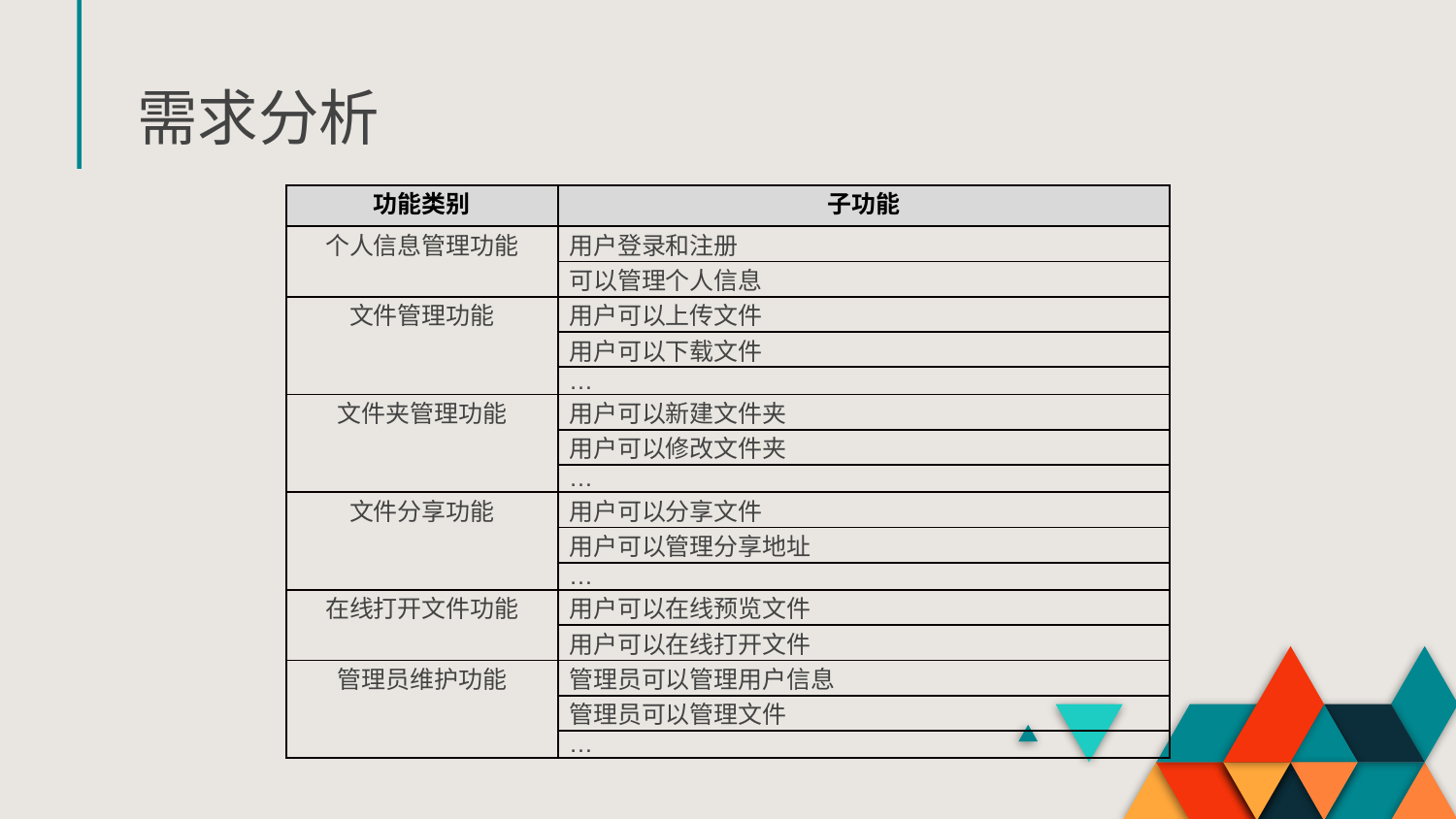

# 需求分析
| 功能类别 | 子功能 |
| --- | --- |
| 个人信息管理功能 | 用户登录和注册 |
|  | 可以管理个人信息 |
| 文件管理功能 | 用户可以上传文件 |
|  | 用户可以下载文件 |
|  | … |
| 文件夹管理功能 | 用户可以新建文件夹 |
|  | 用户可以修改文件夹 |
|  | … |
| 文件分享功能 | 用户可以分享文件 |
|  | 用户可以管理分享地址 |
|  | … |
| 在线打开文件功能 | 用户可以在线预览文件 |
|  | 用户可以在线打开文件 |
| 管理员维护功能 | 管理员可以管理用户信息 |
|  | 管理员可以管理文件 |
|  | … |